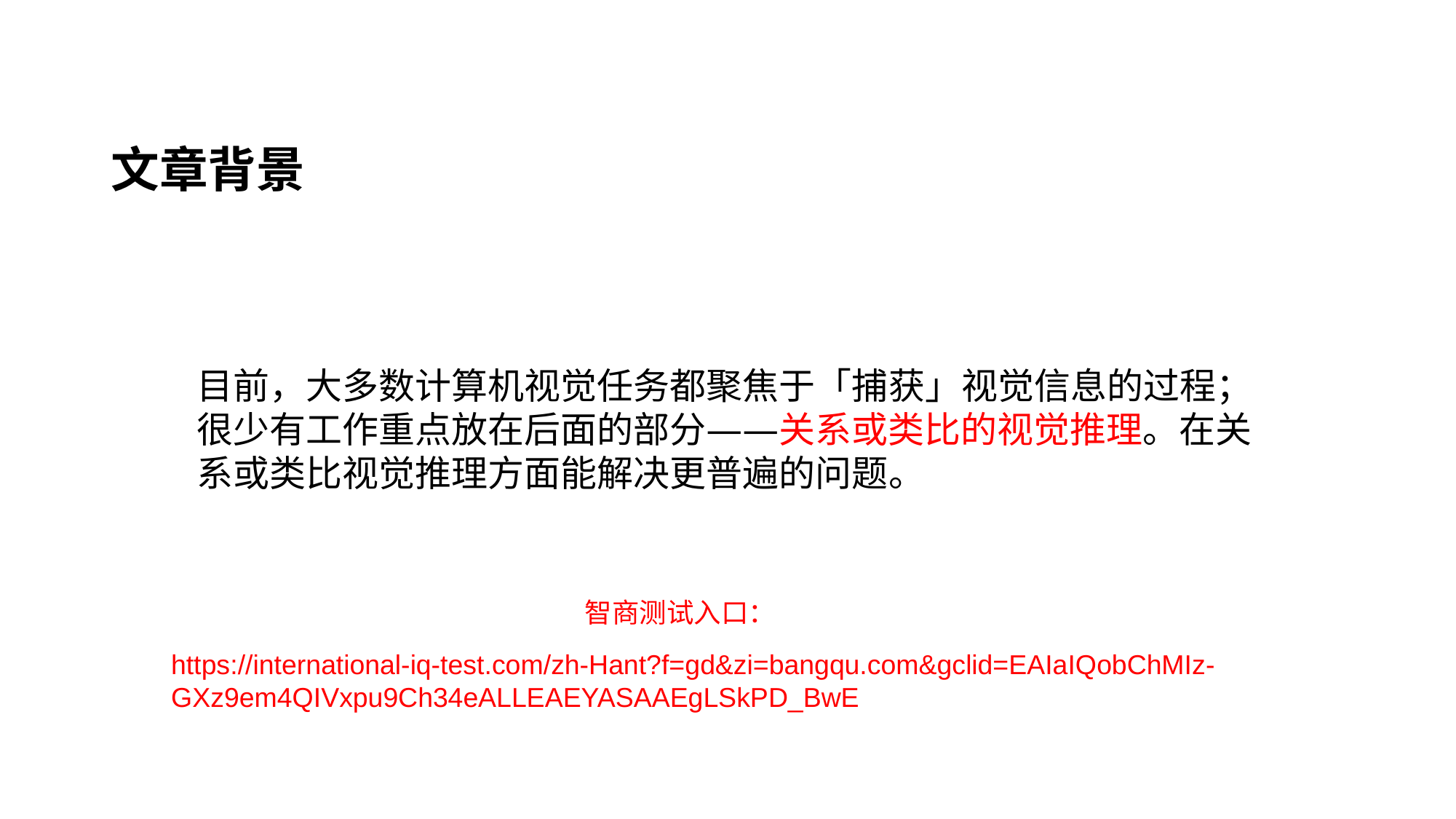

文章背景
目前，大多数计算机视觉任务都聚焦于「捕获」视觉信息的过程；很少有工作重点放在后面的部分——关系或类比的视觉推理。在关系或类比视觉推理方面能解决更普遍的问题。

智商测试入口：
https://international-iq-test.com/zh-Hant?f=gd&zi=bangqu.com&gclid=EAIaIQobChMIz-GXz9em4QIVxpu9Ch34eALLEAEYASAAEgLSkPD_BwE